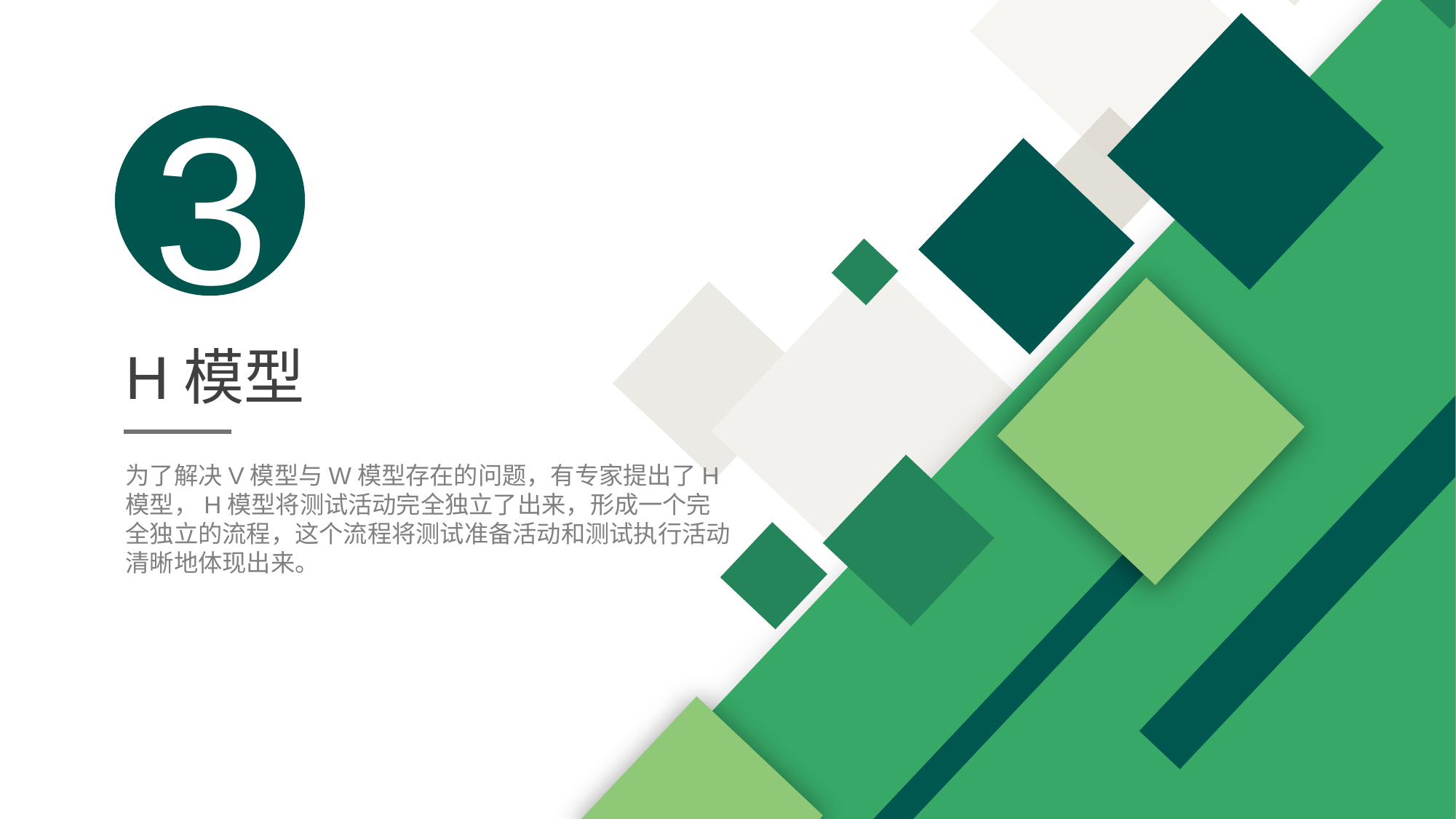

3
H模型
为了解决V模型与W模型存在的问题，有专家提出了H模型，H模型将测试活动完全独立了出来，形成一个完全独立的流程，这个流程将测试准备活动和测试执行活动清晰地体现出来。